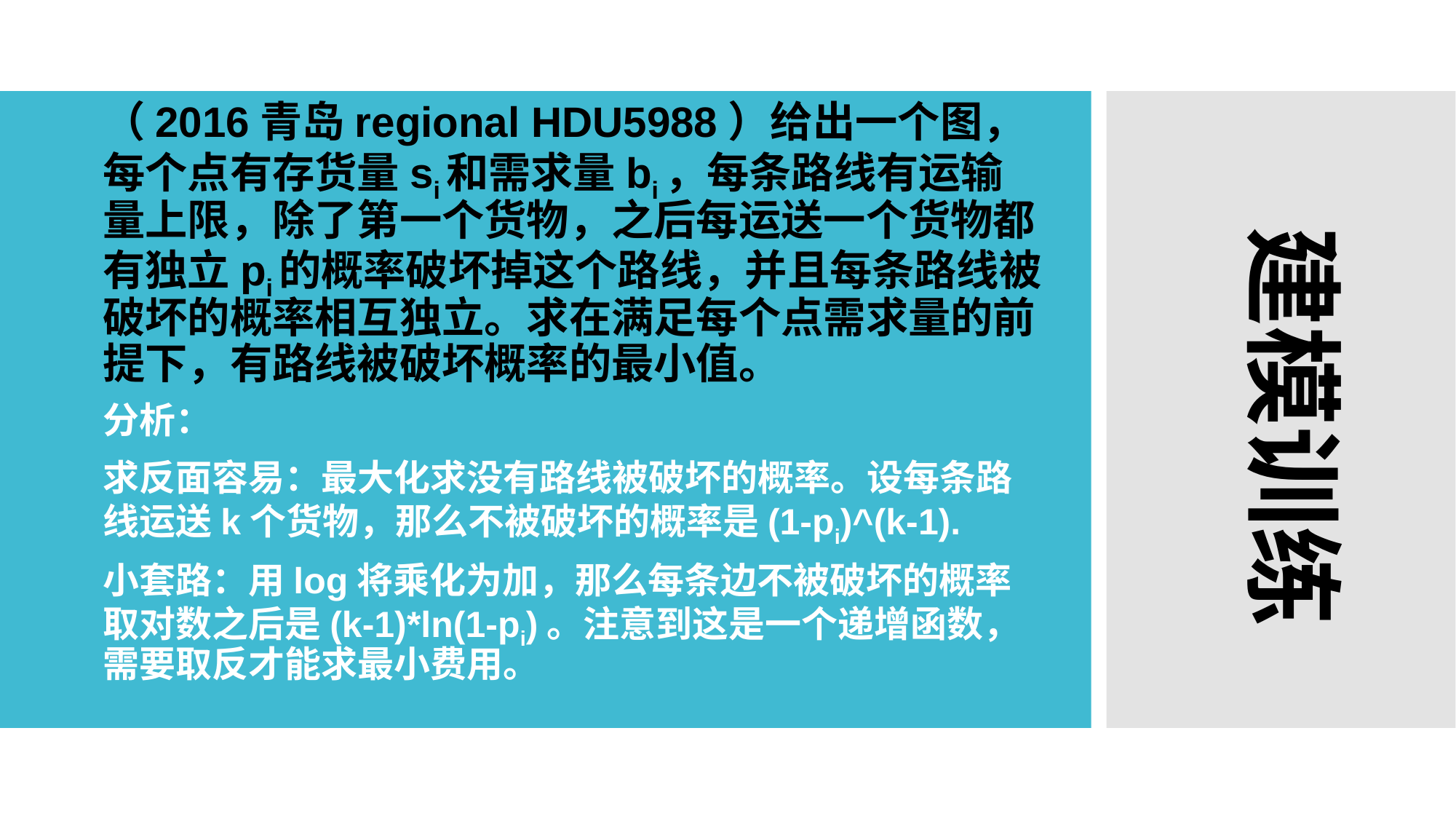

（2016青岛regional HDU5988）给出一个图，每个点有存货量si和需求量bi，每条路线有运输量上限，除了第一个货物，之后每运送一个货物都有独立pi的概率破坏掉这个路线，并且每条路线被破坏的概率相互独立。求在满足每个点需求量的前提下，有路线被破坏概率的最小值。
建模训练
分析：
求反面容易：最大化求没有路线被破坏的概率。设每条路线运送k个货物，那么不被破坏的概率是(1-pi)^(k-1).
小套路：用log将乘化为加，那么每条边不被破坏的概率取对数之后是(k-1)*ln(1-pi)。注意到这是一个递增函数，需要取反才能求最小费用。